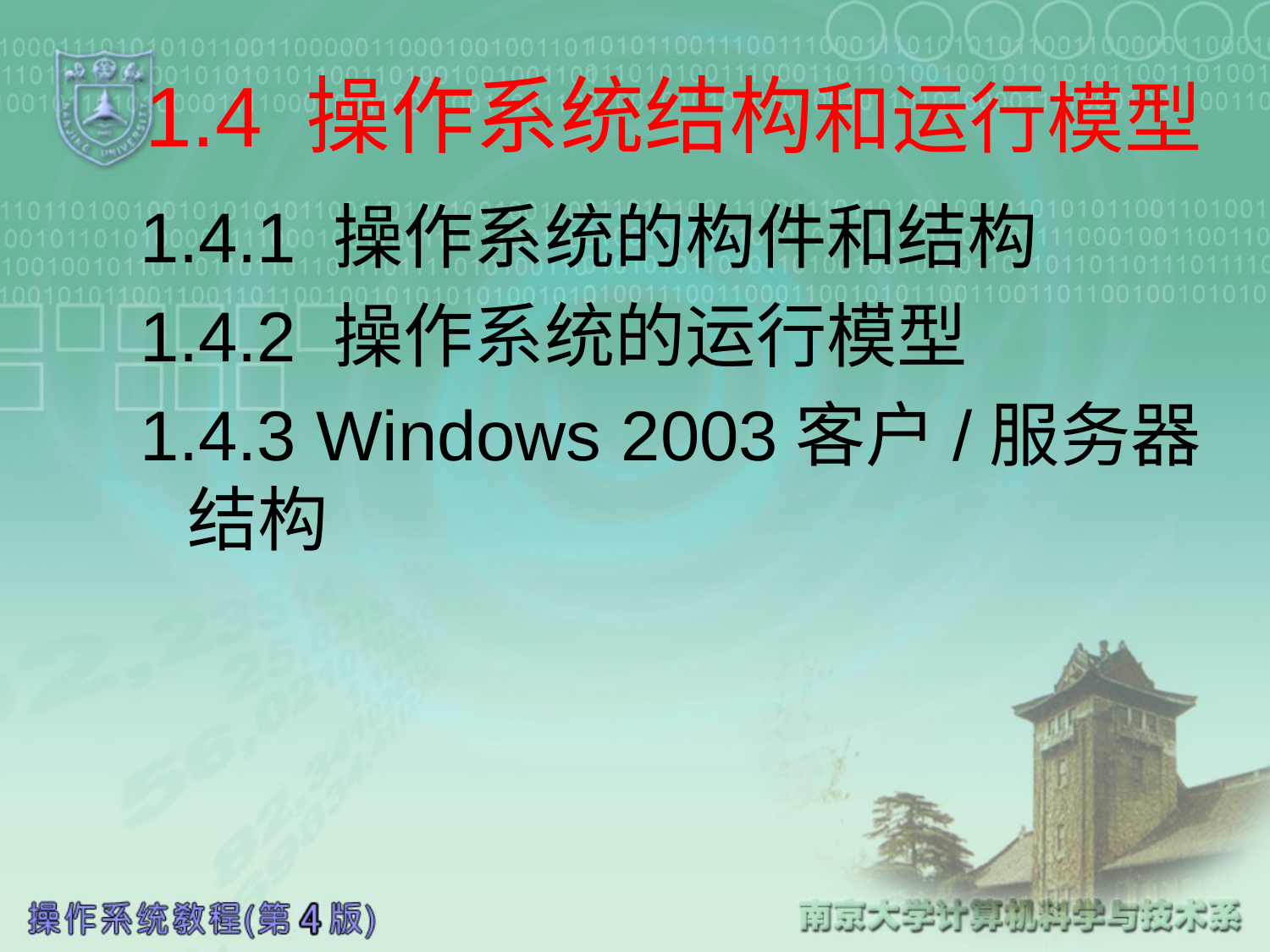

# 1.4 操作系统结构和运行模型
1.4.1 操作系统的构件和结构
1.4.2 操作系统的运行模型
1.4.3 Windows 2003客户/服务器结构